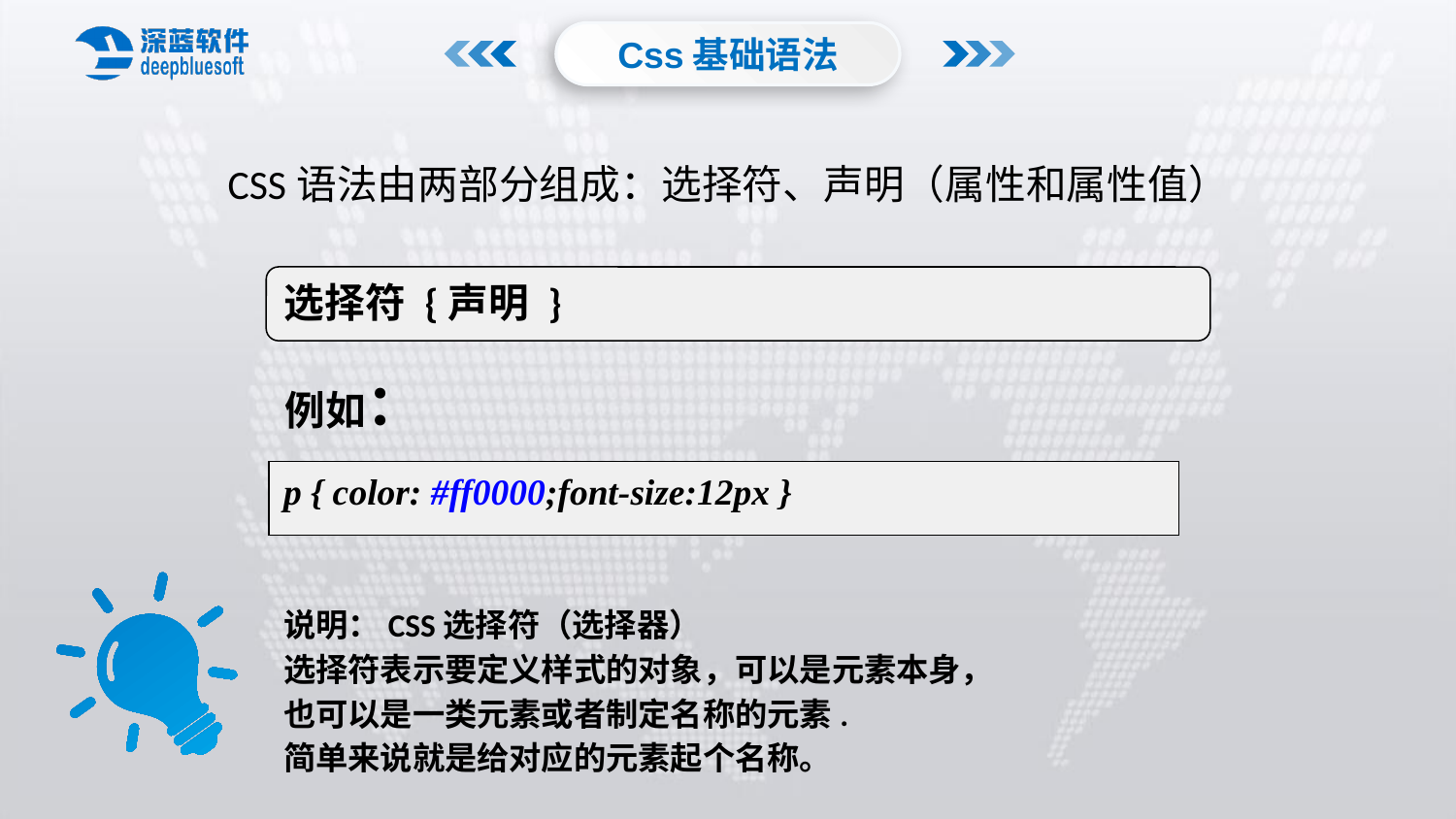

Css基础语法

CSS语法由两部分组成：选择符、声明（属性和属性值）
选择符 {声明 }
例如：
p { color: #ff0000;font-size:12px }

说明：CSS选择符（选择器）
选择符表示要定义样式的对象，可以是元素本身，
也可以是一类元素或者制定名称的元素.
简单来说就是给对应的元素起个名称。